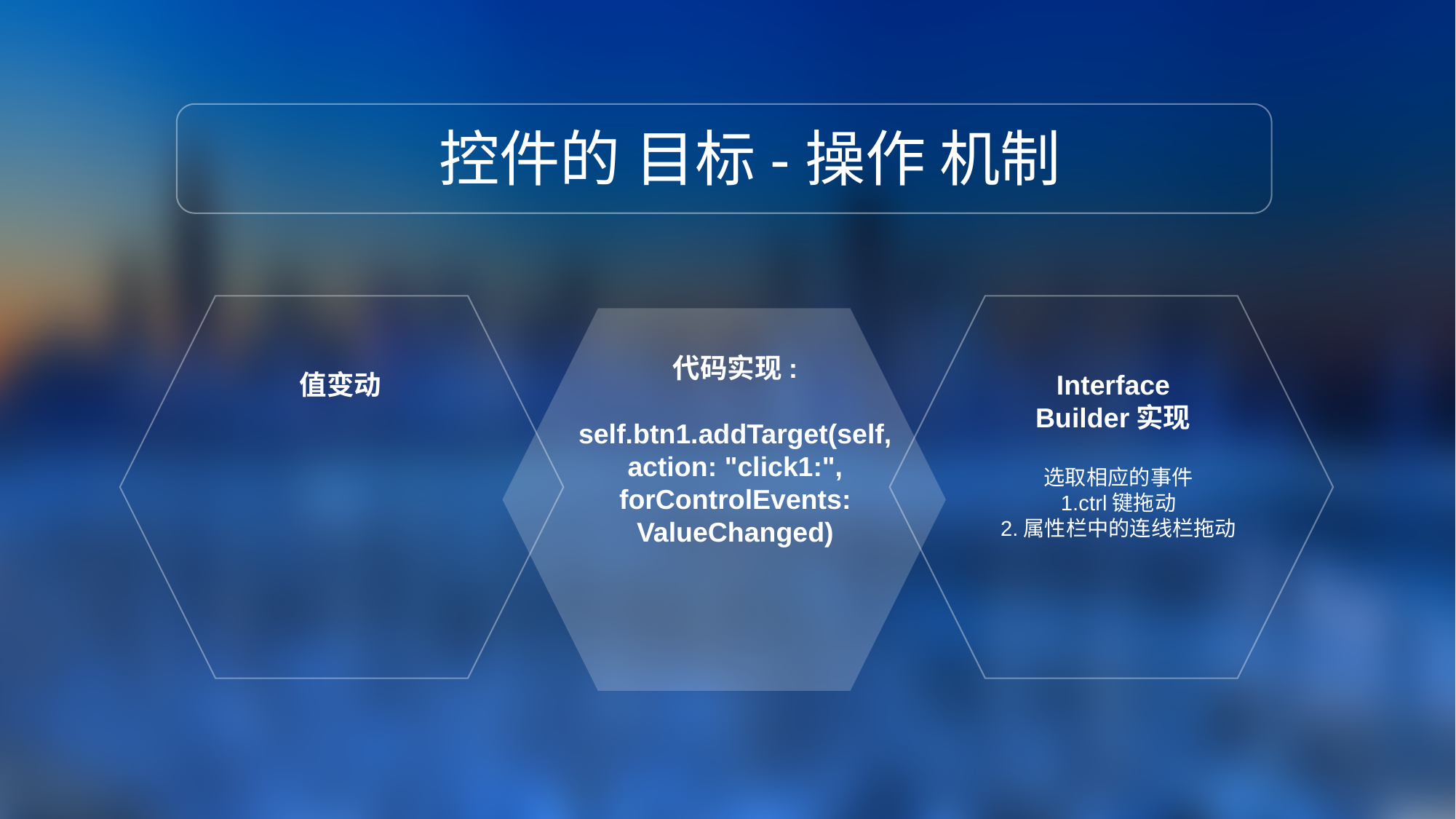

控件的 目标-操作 机制

代码实现:

self.btn1.addTarget(self, action: "click1:", forControlEvents: ValueChanged)

值变动
Interface Builder实现

选取相应的事件
1.ctrl键拖动
2.属性栏中的连线栏拖动